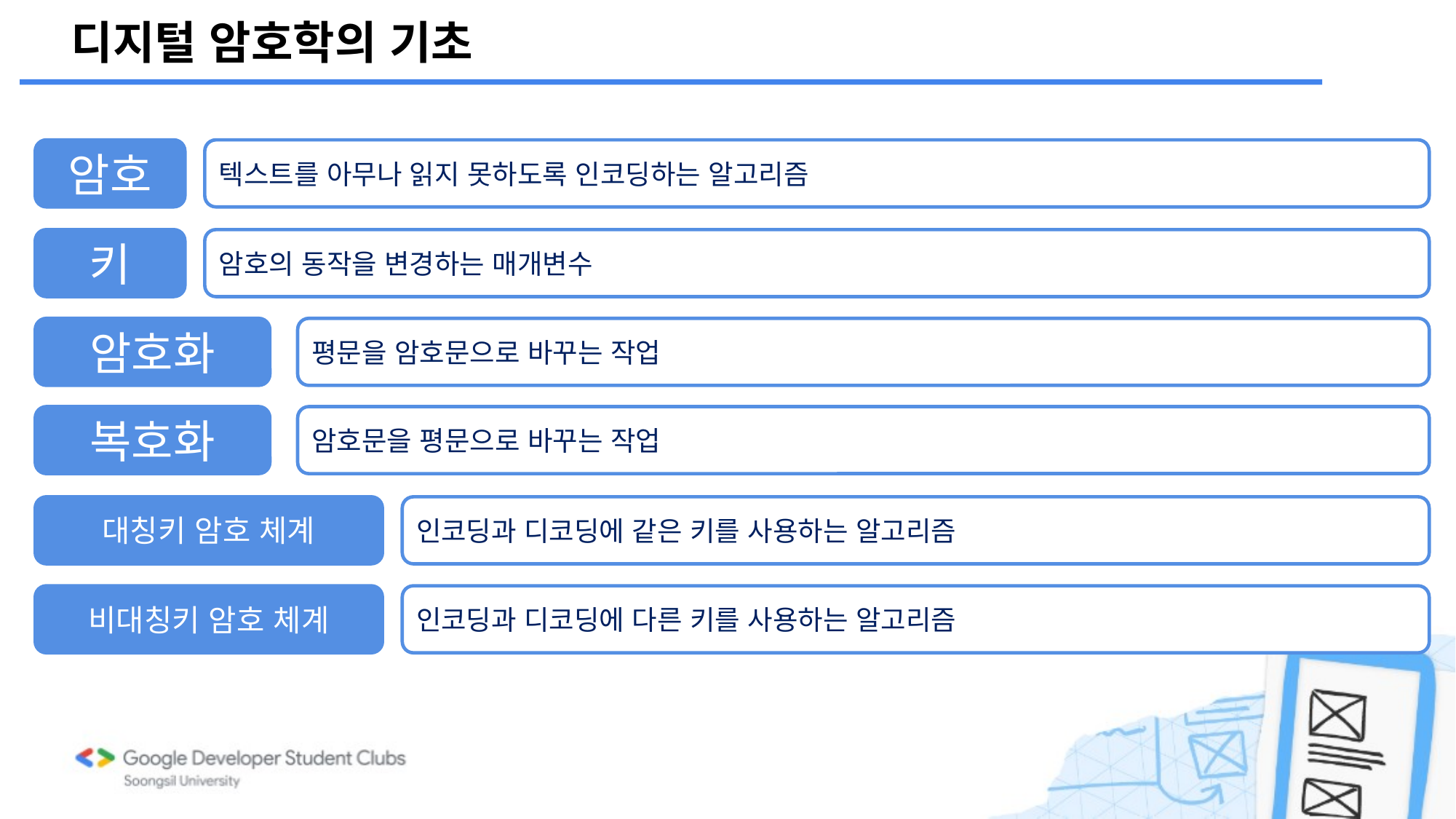

디지털 암호학의 기초

텍스트를 아무나 읽지 못하도록 인코딩하는 알고리즘
암호
암호의 동작을 변경하는 매개변수
키
평문을 암호문으로 바꾸는 작업
암호화
암호문을 평문으로 바꾸는 작업
복호화
인코딩과 디코딩에 같은 키를 사용하는 알고리즘
대칭키 암호 체계
인코딩과 디코딩에 다른 키를 사용하는 알고리즘
비대칭키 암호 체계